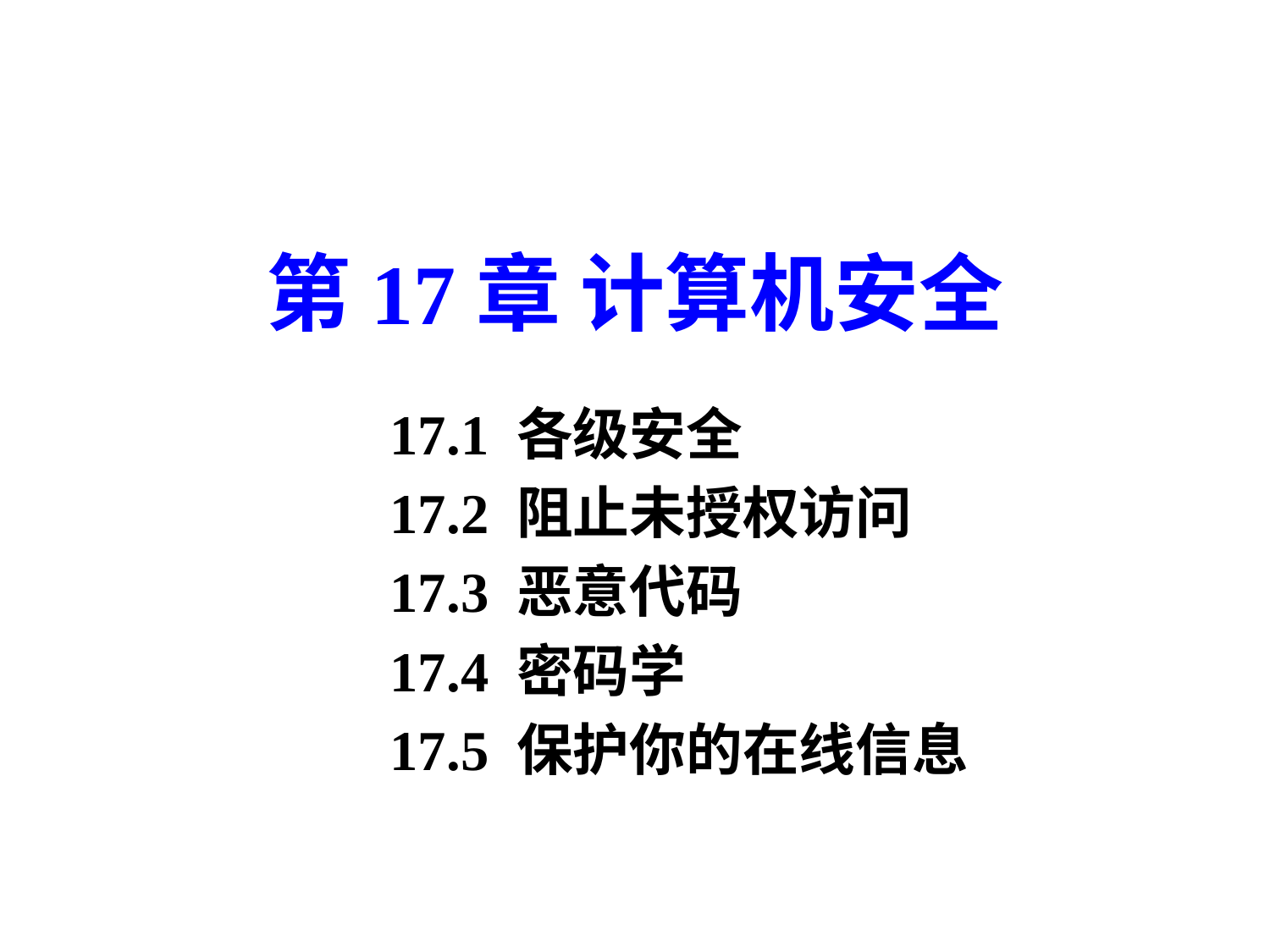

# 第17章 计算机安全
17.1 各级安全
17.2 阻止未授权访问
17.3 恶意代码
17.4 密码学
17.5 保护你的在线信息